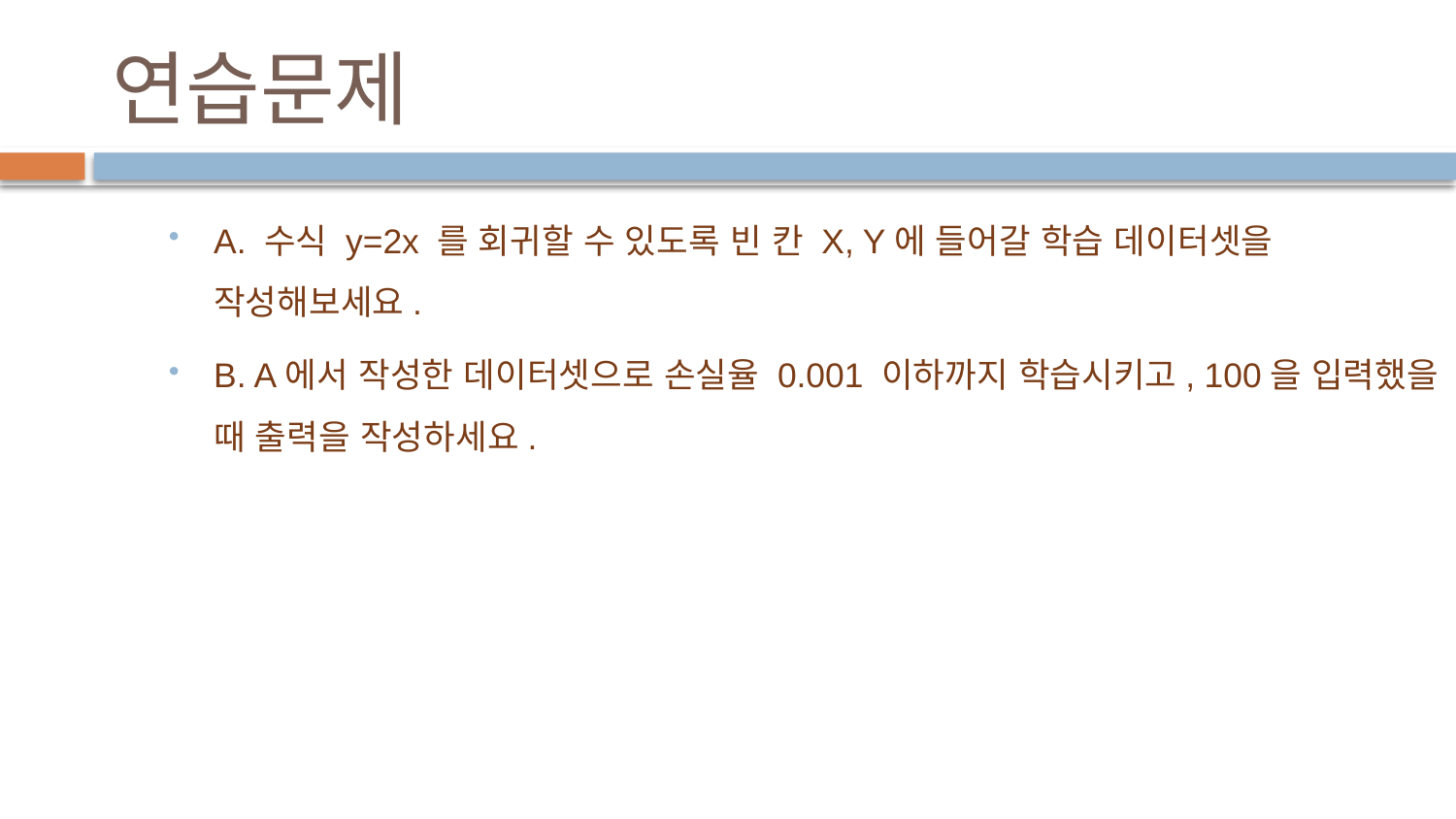

# 연습문제
A. 수식 y=2x 를 회귀할 수 있도록 빈 칸 X, Y에 들어갈 학습 데이터셋을 작성해보세요.
B. A에서 작성한 데이터셋으로 손실율 0.001 이하까지 학습시키고, 100을 입력했을 때 출력을 작성하세요.